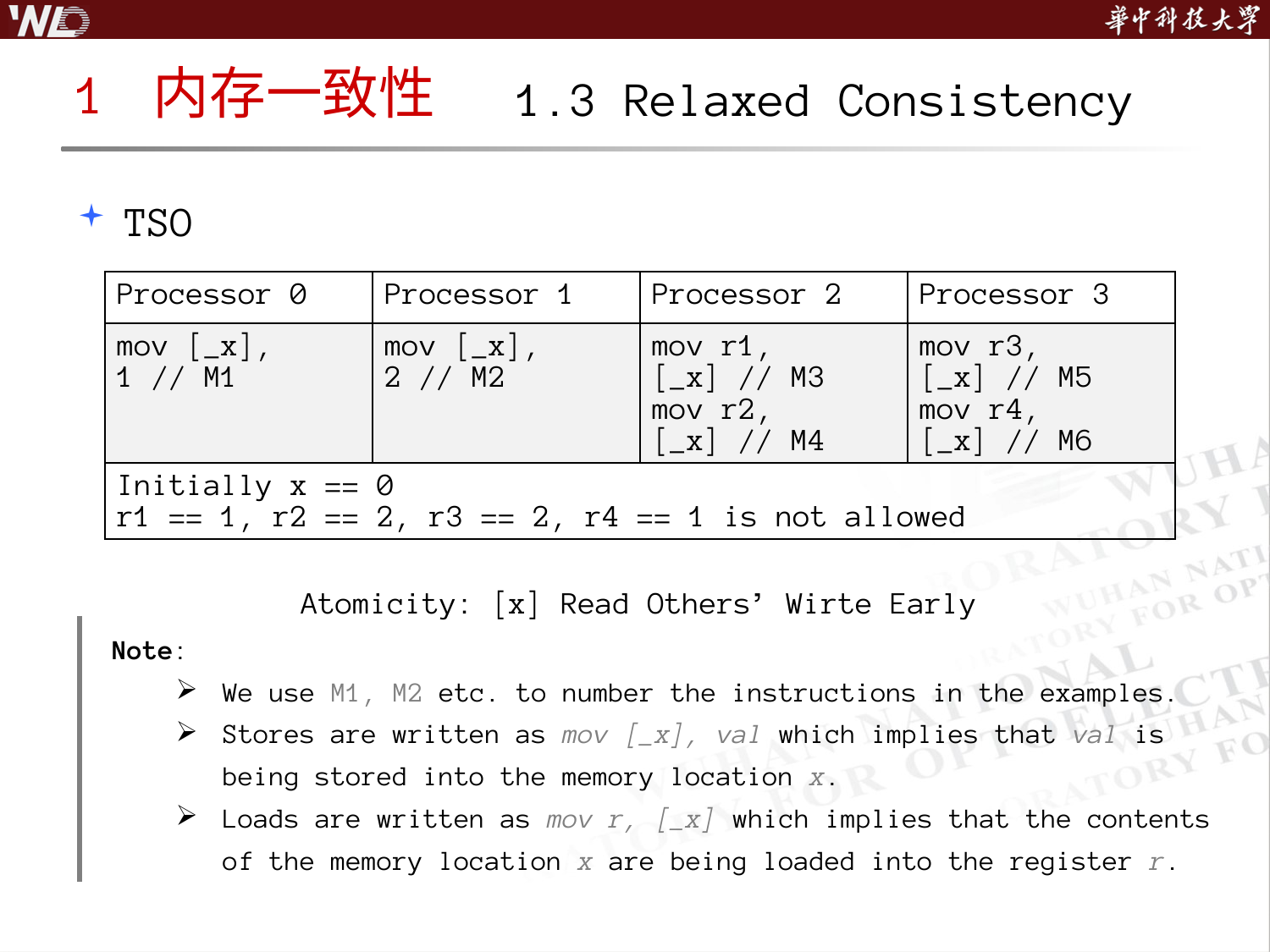

# 1 内存一致性
1.3 Relaxed Consistency
TSO
| Processor 0 | Processor 1 | Processor 2 | Processor 3 |
| --- | --- | --- | --- |
| mov [\_x], 1 // M1 | mov [\_x], 2 // M2 | mov r1, [\_x] // M3 mov r2, [\_x] // M4 | mov r3, [\_x] // M5 mov r4, [\_x] // M6 |
| Initially x == 0 r1 == 1, r2 == 2, r3 == 2, r4 == 1 is not allowed |  |  |  |
Atomicity: [x] Read Others’ Wirte Early
| Note: We use M1, M2 etc. to number the instructions in the examples. Stores are written as mov [\_x], val which implies that val is being stored into the memory location x. Loads are written as mov r, [\_x] which implies that the contents of the memory location x are being loaded into the register r. |
| --- |